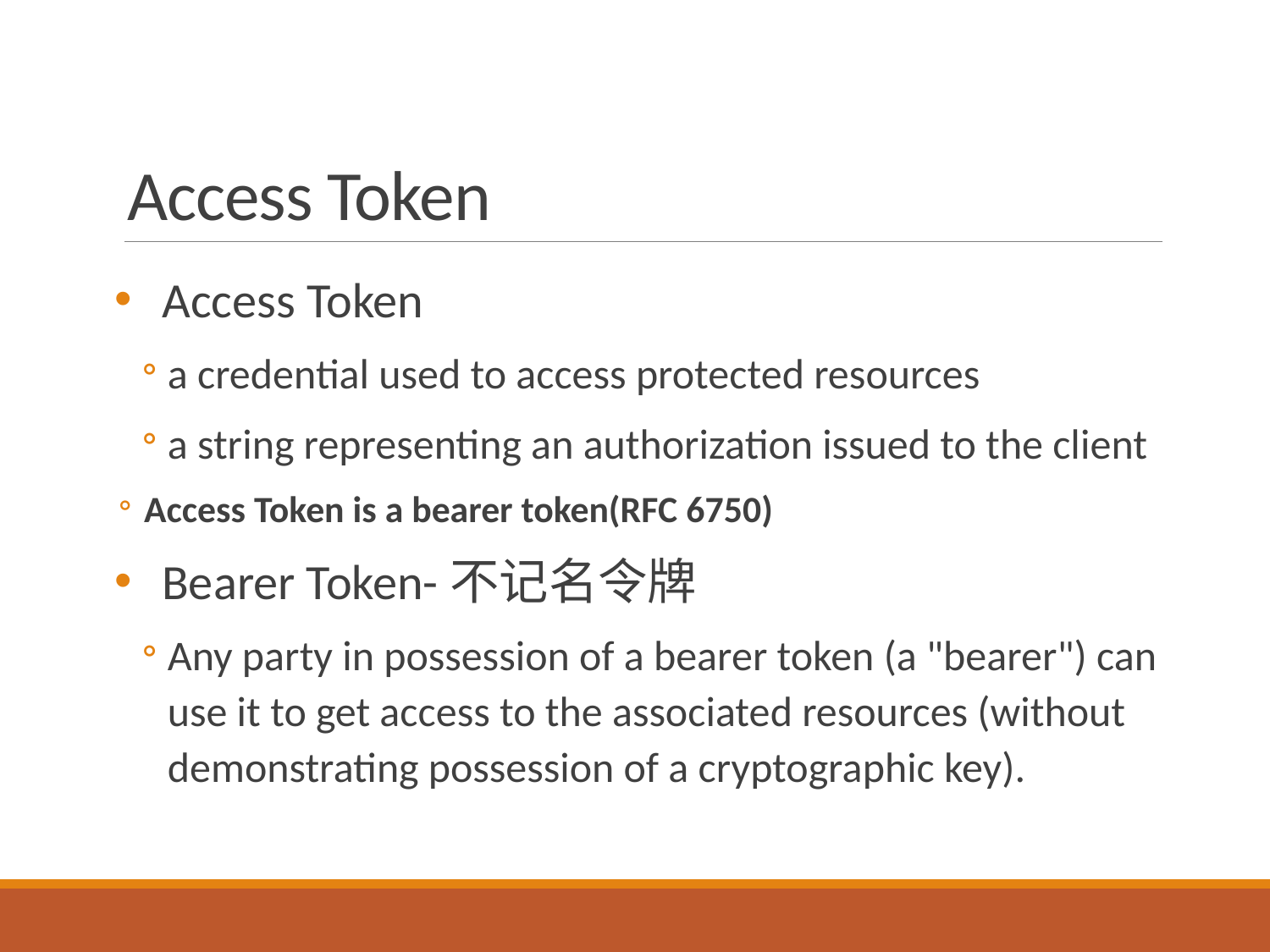

# Access Token
Access Token
a credential used to access protected resources
a string representing an authorization issued to the client
Access Token is a bearer token(RFC 6750)
Bearer Token-不记名令牌
Any party in possession of a bearer token (a "bearer") can use it to get access to the associated resources (without demonstrating possession of a cryptographic key).